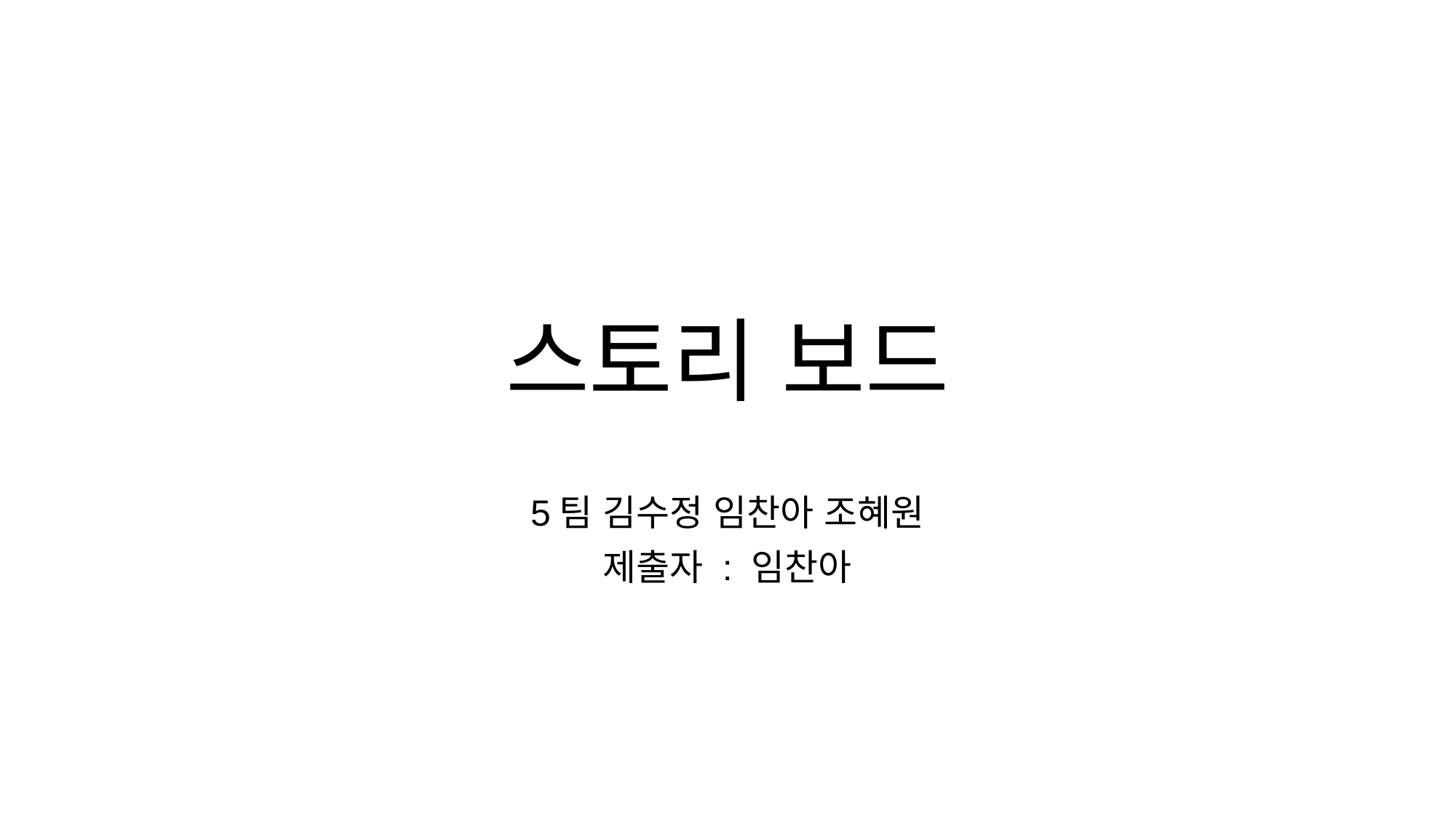

# 스토리 보드

5팀 김수정 임찬아 조혜원
제출자 : 임찬아